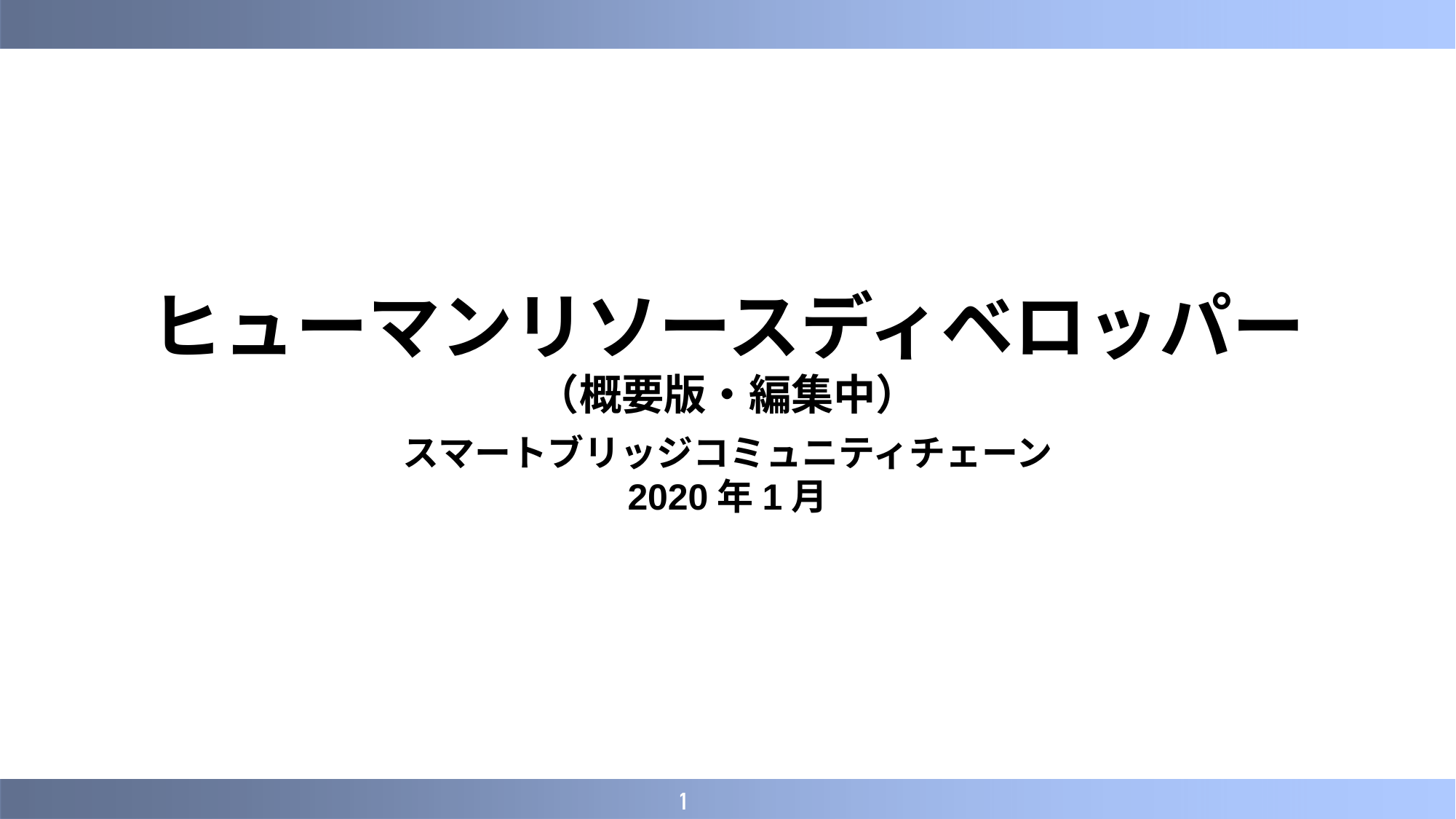

# ヒューマンリソースディベロッパー （概要版・編集中）
スマートブリッジコミュニティチェーン
2020年1月
1